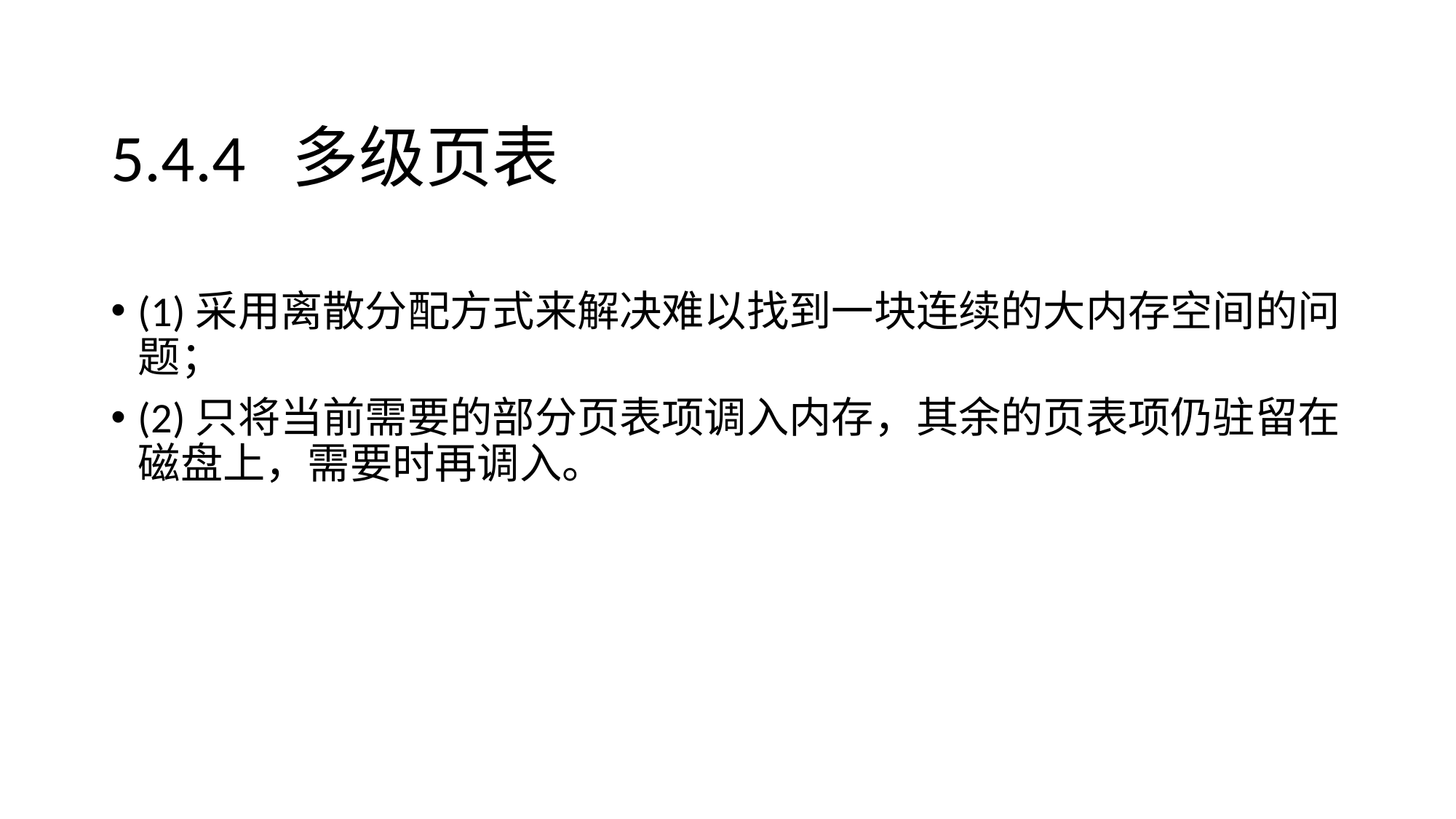

5.4.4  多级页表

(1)采用离散分配方式来解决难以找到一块连续的大内存空间的问题；
(2)只将当前需要的部分页表项调入内存，其余的页表项仍驻留在磁盘上，需要时再调入。
7